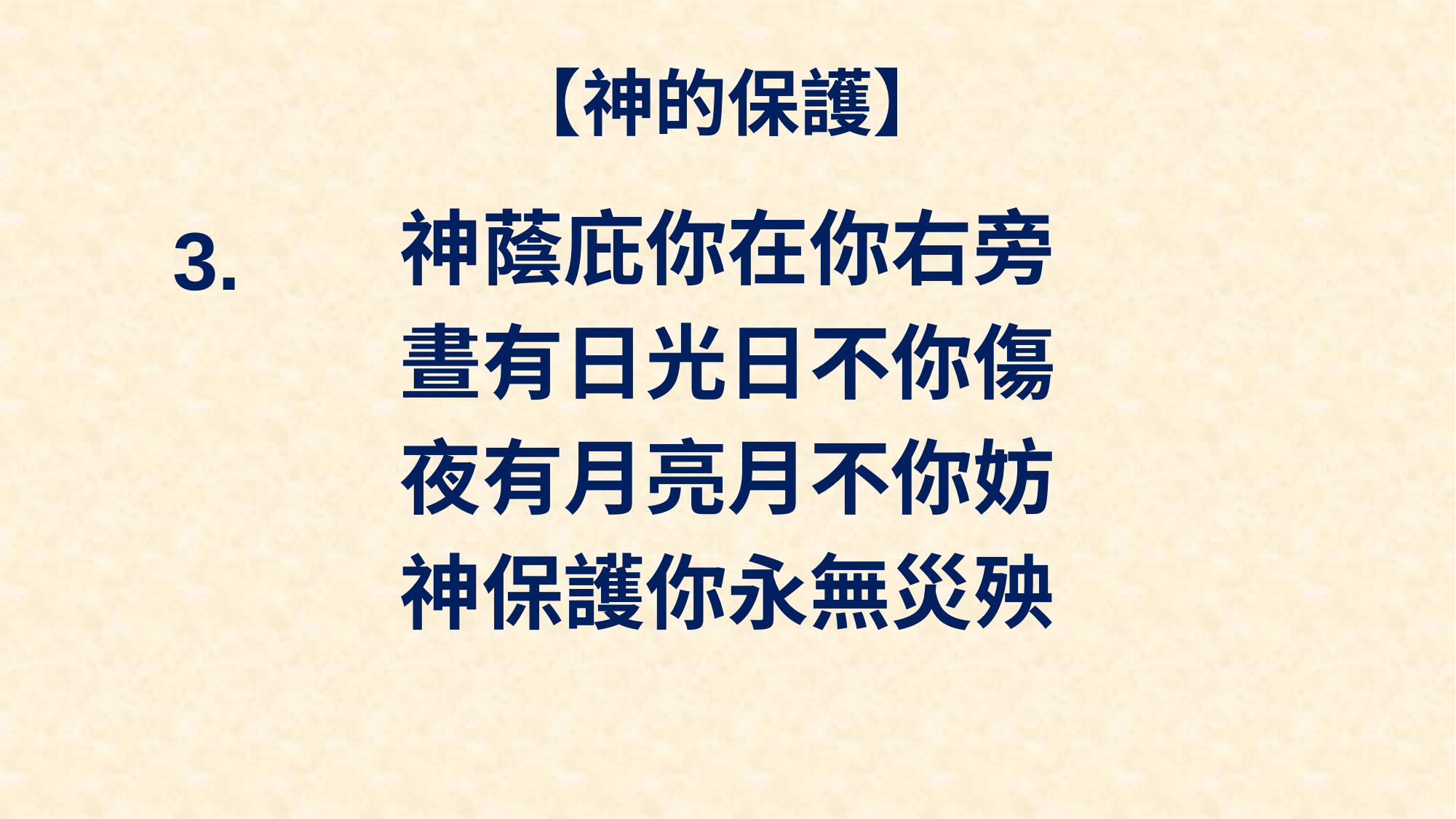

# 【神的保護】
神蔭庇你在你右旁
晝有日光日不你傷
夜有月亮月不你妨
神保護你永無災殃
3.